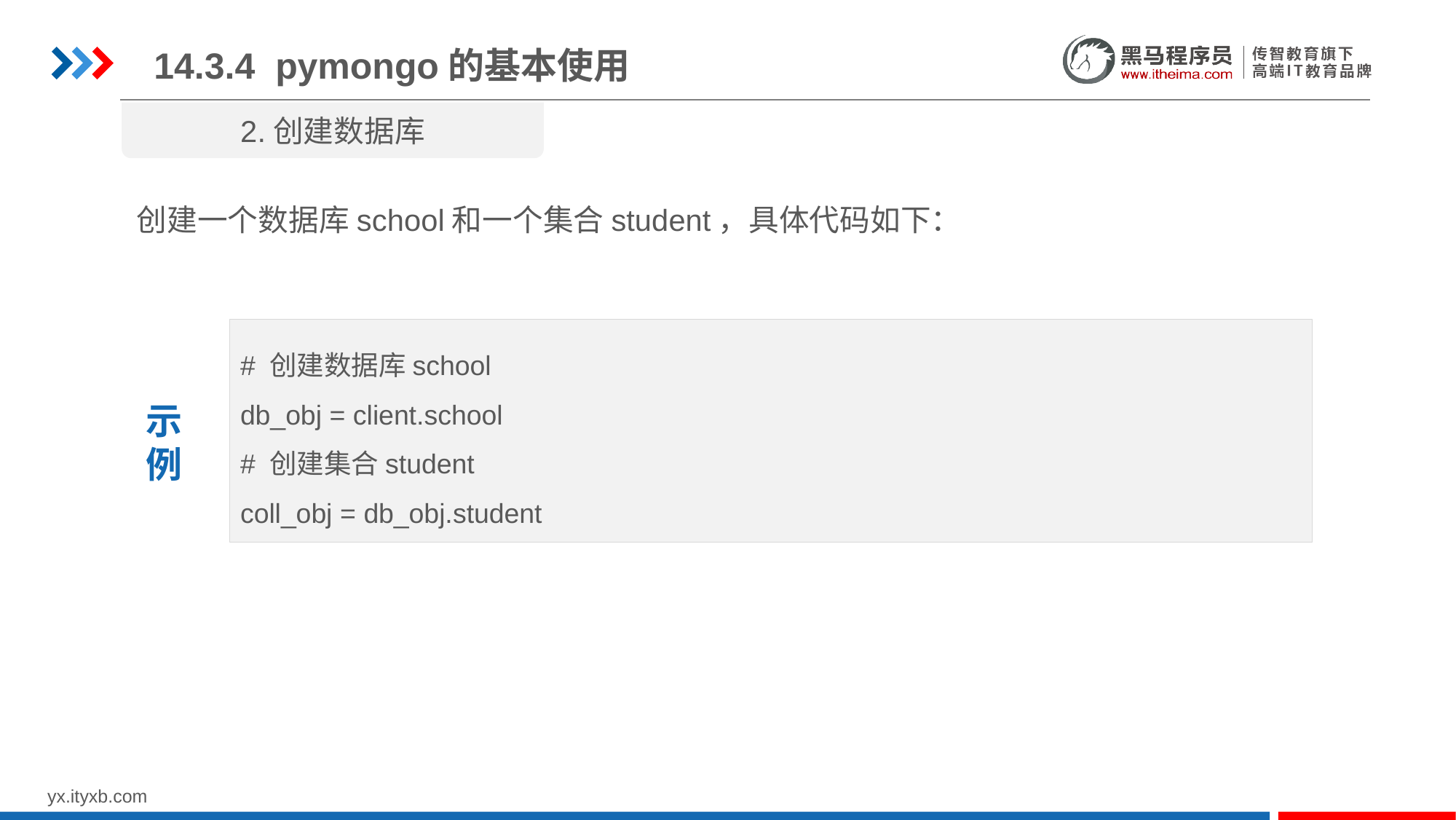

14.3.4  pymongo的基本使用

2.创建数据库
创建一个数据库school和一个集合student，具体代码如下：
# 创建数据库school
db_obj = client.school
# 创建集合student
coll_obj = db_obj.student
示
例